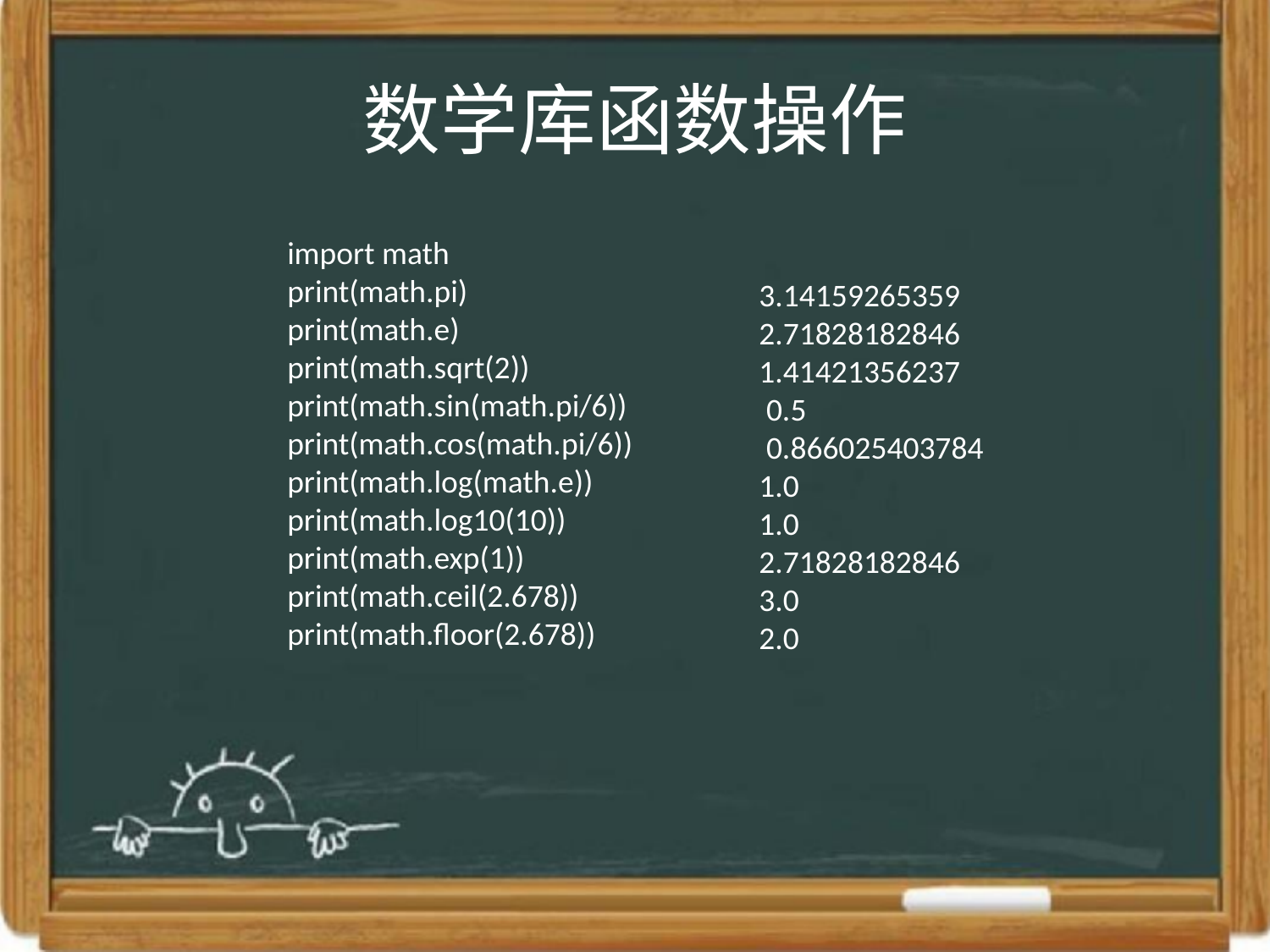

# 数学库函数操作
import math
print(math.pi)
print(math.e)
print(math.sqrt(2))
print(math.sin(math.pi/6))
print(math.cos(math.pi/6))
print(math.log(math.e))
print(math.log10(10))
print(math.exp(1))
print(math.ceil(2.678))
print(math.floor(2.678))
3.14159265359
2.71828182846
1.41421356237
 0.5
 0.866025403784
1.0
1.0
2.71828182846
3.0
2.0